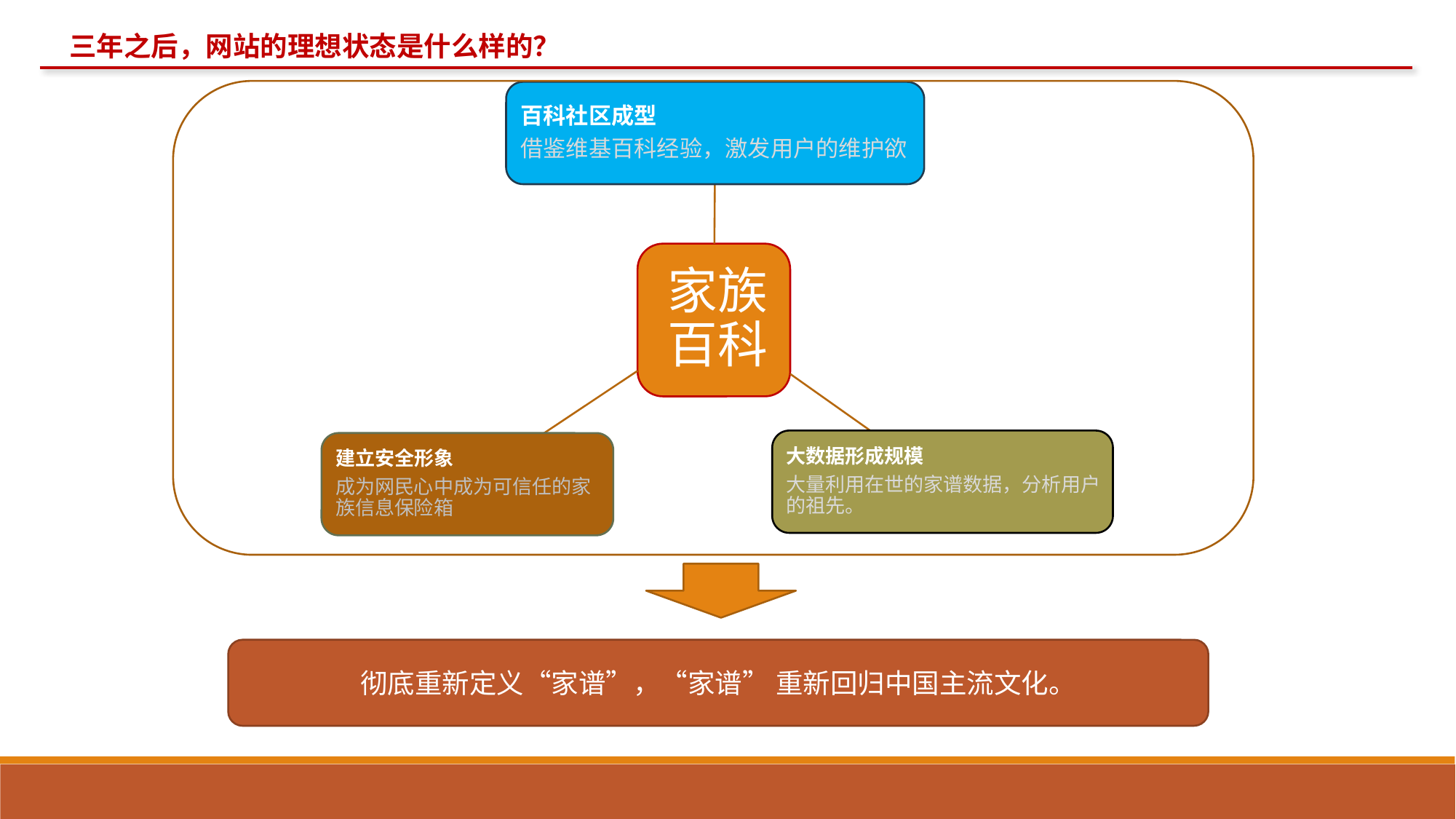

三年之后，网站的理想状态是什么样的？
家族百科
百科社区成型
借鉴维基百科经验，激发用户的维护欲
大数据形成规模
大量利用在世的家谱数据，分析用户的祖先。
建立安全形象
成为网民心中成为可信任的家族信息保险箱

彻底重新定义“家谱”，“家谱” 重新回归中国主流文化。